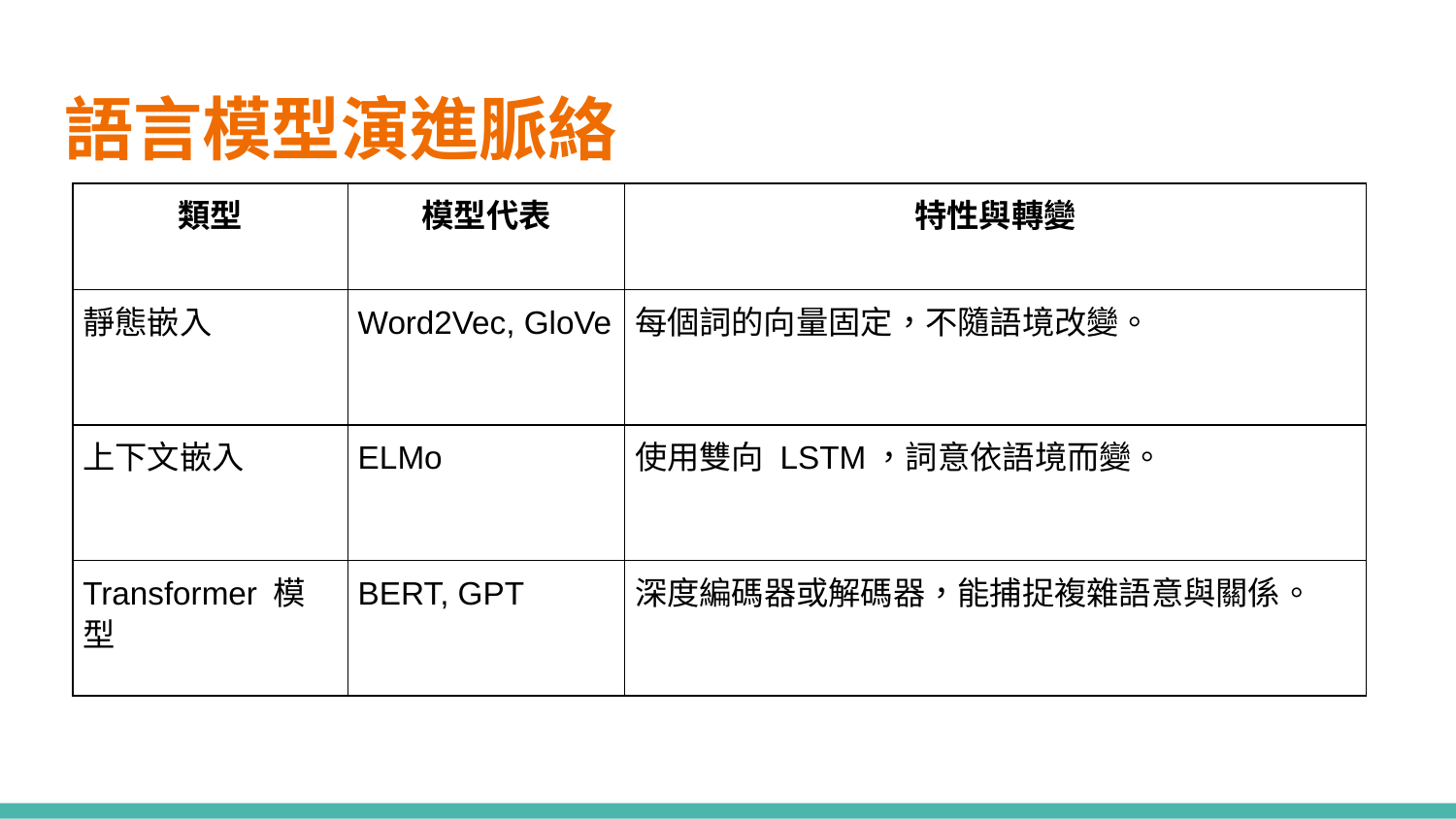

# 語言模型演進脈絡
| 類型 | 模型代表 | 特性與轉變 |
| --- | --- | --- |
| 靜態嵌入 | Word2Vec, GloVe | 每個詞的向量固定，不隨語境改變。 |
| 上下文嵌入 | ELMo | 使用雙向 LSTM，詞意依語境而變。 |
| Transformer 模型 | BERT, GPT | 深度編碼器或解碼器，能捕捉複雜語意與關係。 |